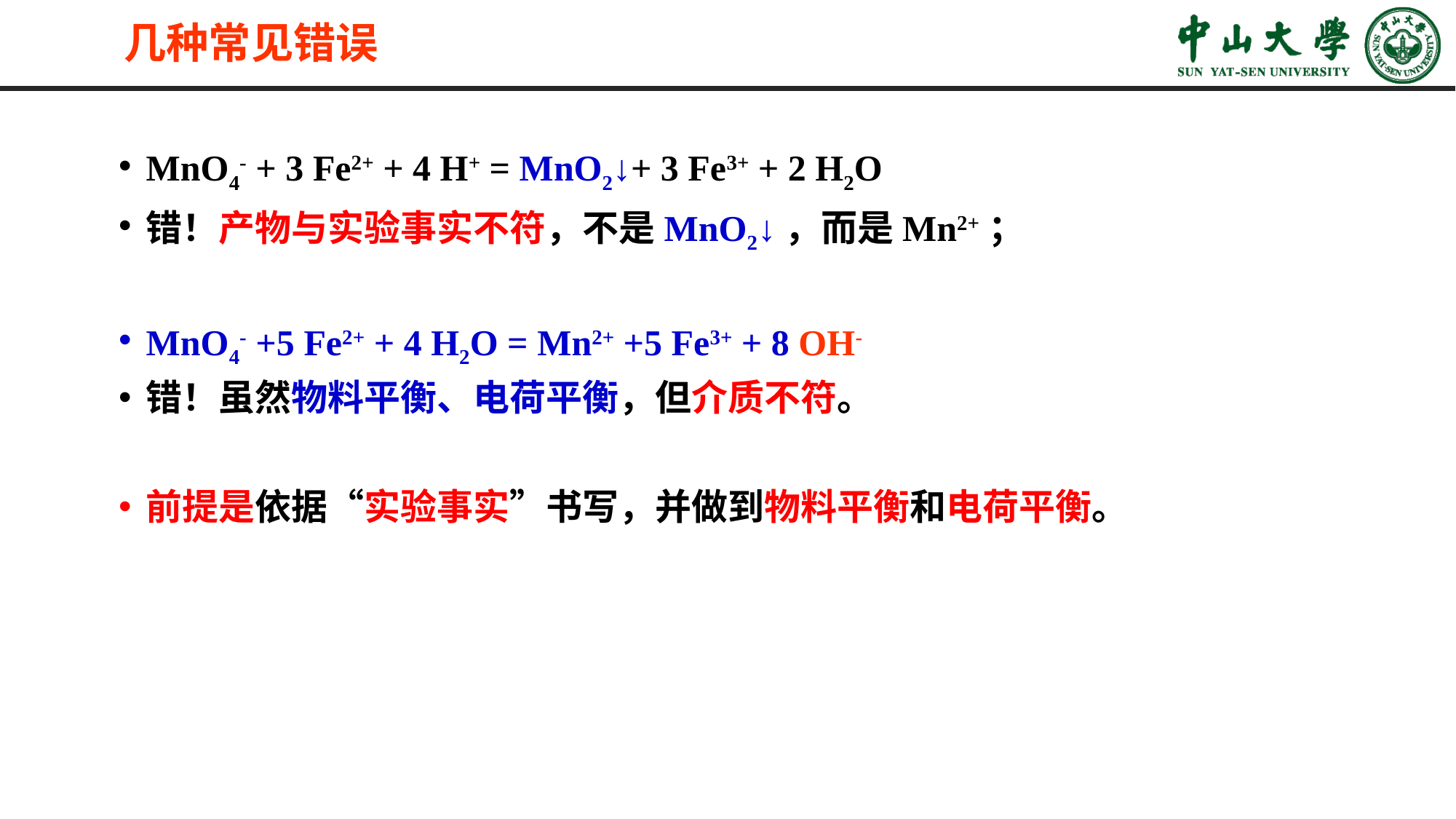

# 几种常见错误
MnO4- + 3 Fe2+ + 4 H+ = MnO2↓+ 3 Fe3+ + 2 H2O
错！产物与实验事实不符，不是MnO2↓，而是Mn2+；

MnO4- +5 Fe2+ + 4 H2O = Mn2+ +5 Fe3+ + 8 OH-
错！虽然物料平衡、电荷平衡，但介质不符。

前提是依据“实验事实”书写，并做到物料平衡和电荷平衡。